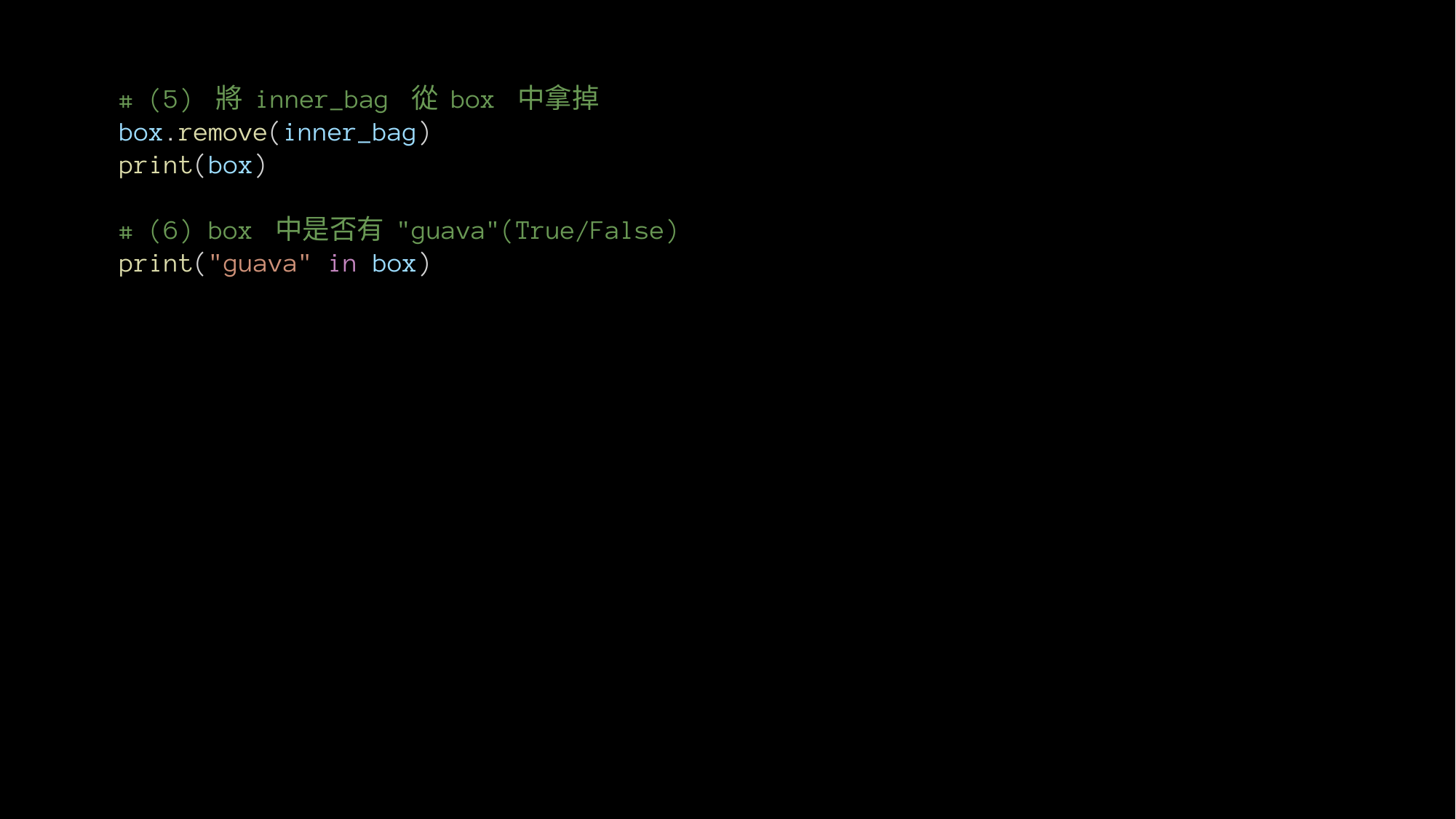

# (5) 將 inner_bag 從 box 中拿掉
box.remove(inner_bag)
print(box)
# (6) box 中是否有 "guava"(True/False)
print("guava" in box)